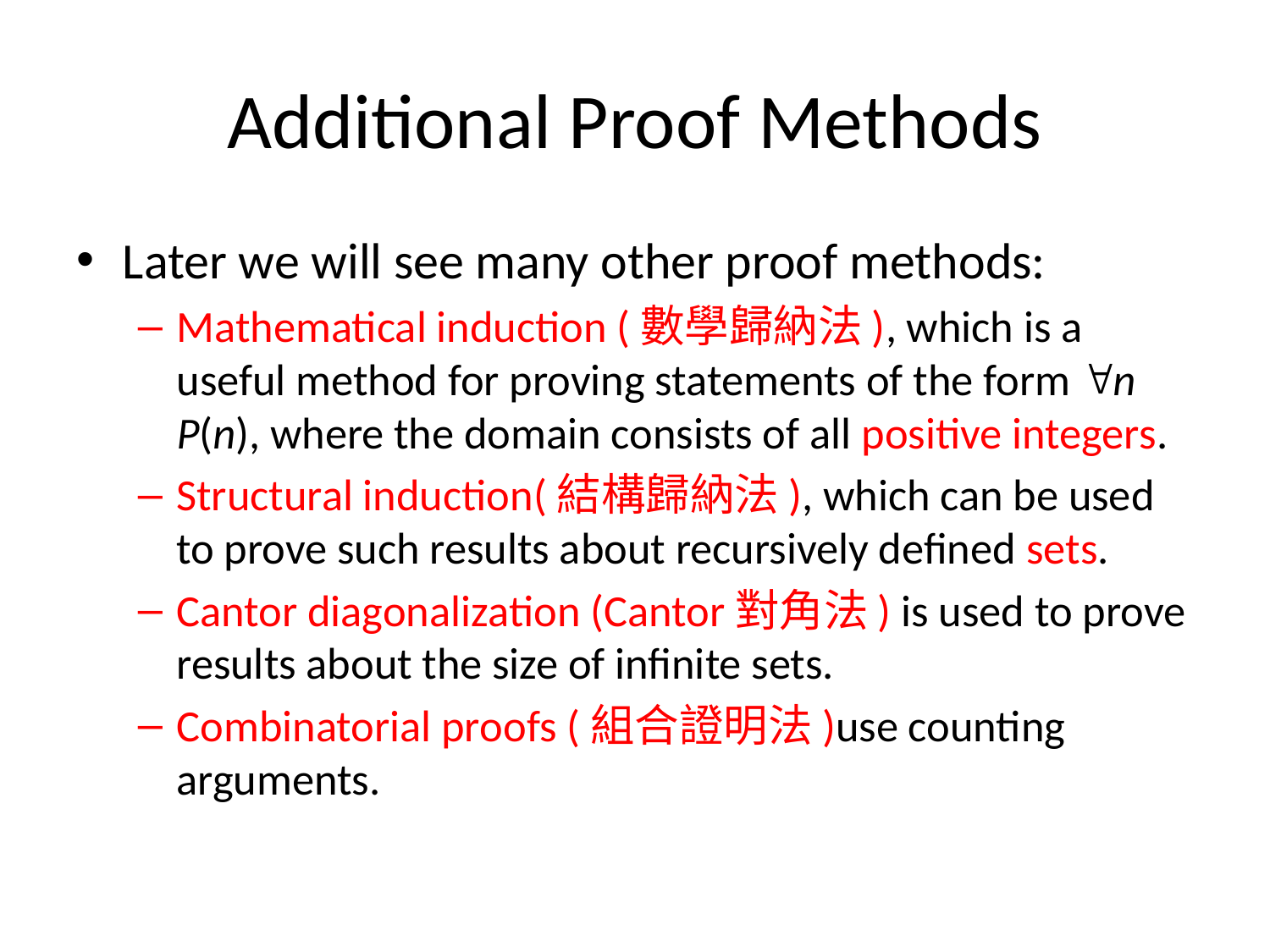

# Additional Proof Methods
Later we will see many other proof methods:
Mathematical induction (數學歸納法), which is a useful method for proving statements of the form ∀n P(n), where the domain consists of all positive integers.
Structural induction(結構歸納法), which can be used to prove such results about recursively defined sets.
Cantor diagonalization (Cantor對角法) is used to prove results about the size of infinite sets.
Combinatorial proofs (組合證明法)use counting arguments.